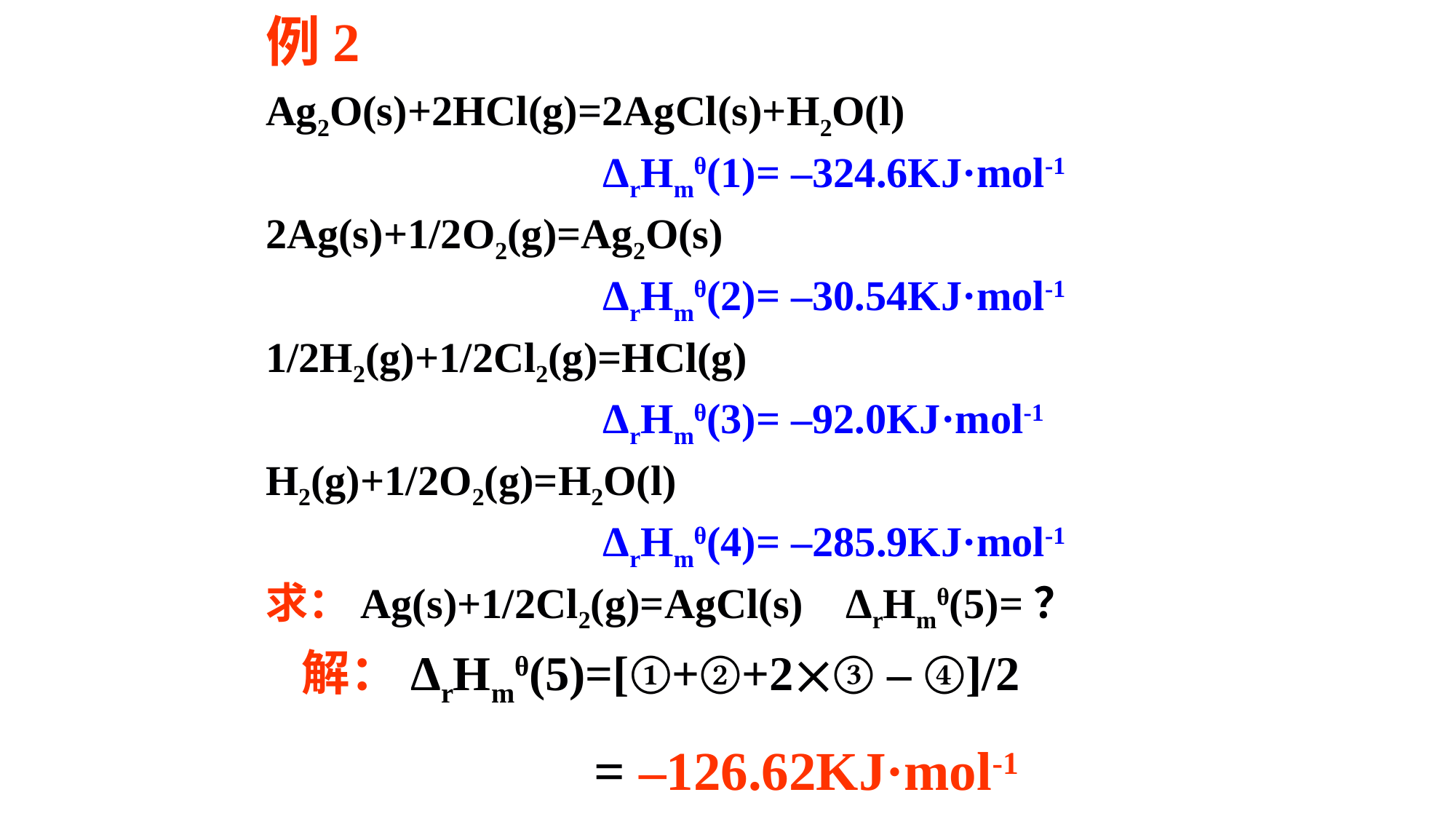

例2
Ag2O(s)+2HCl(g)=2AgCl(s)+H2O(l)
                                ΔrHmθ(1)= –324.6KJ·mol-1
2Ag(s)+1/2O2(g)=Ag2O(s)
                                ΔrHmθ(2)= –30.54KJ·mol-1
1/2H2(g)+1/2Cl2(g)=HCl(g)
                                ΔrHmθ(3)= –92.0KJ·mol-1
H2(g)+1/2O2(g)=H2O(l)
                                ΔrHmθ(4)= –285.9KJ·mol-1
求：Ag(s)+1/2Cl2(g)=AgCl(s)    ΔrHmθ(5)=？
解：ΔrHmθ(5)=[①+②+2×③ – ④]/2
                        = –126.62KJ·mol-1
9